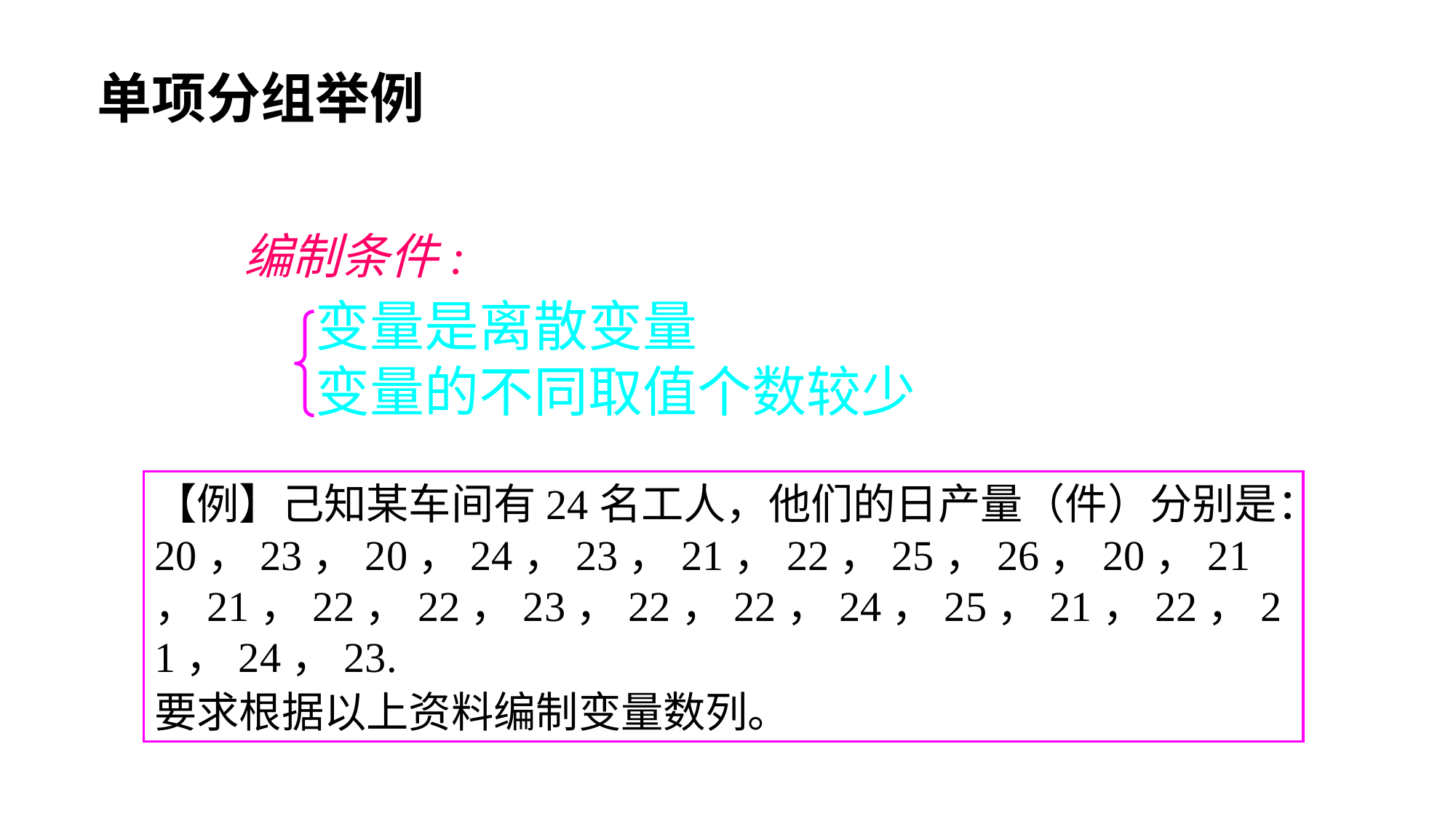

单项分组举例
编制条件:
变量是离散变量
变量的不同取值个数较少

【例】己知某车间有24名工人，他们的日产量（件）分别是：20，23，20，24，23，21，22，25，26，20，21，21，22，22，23，22，22，24，25，21，22，21，24，23.
要求根据以上资料编制变量数列。